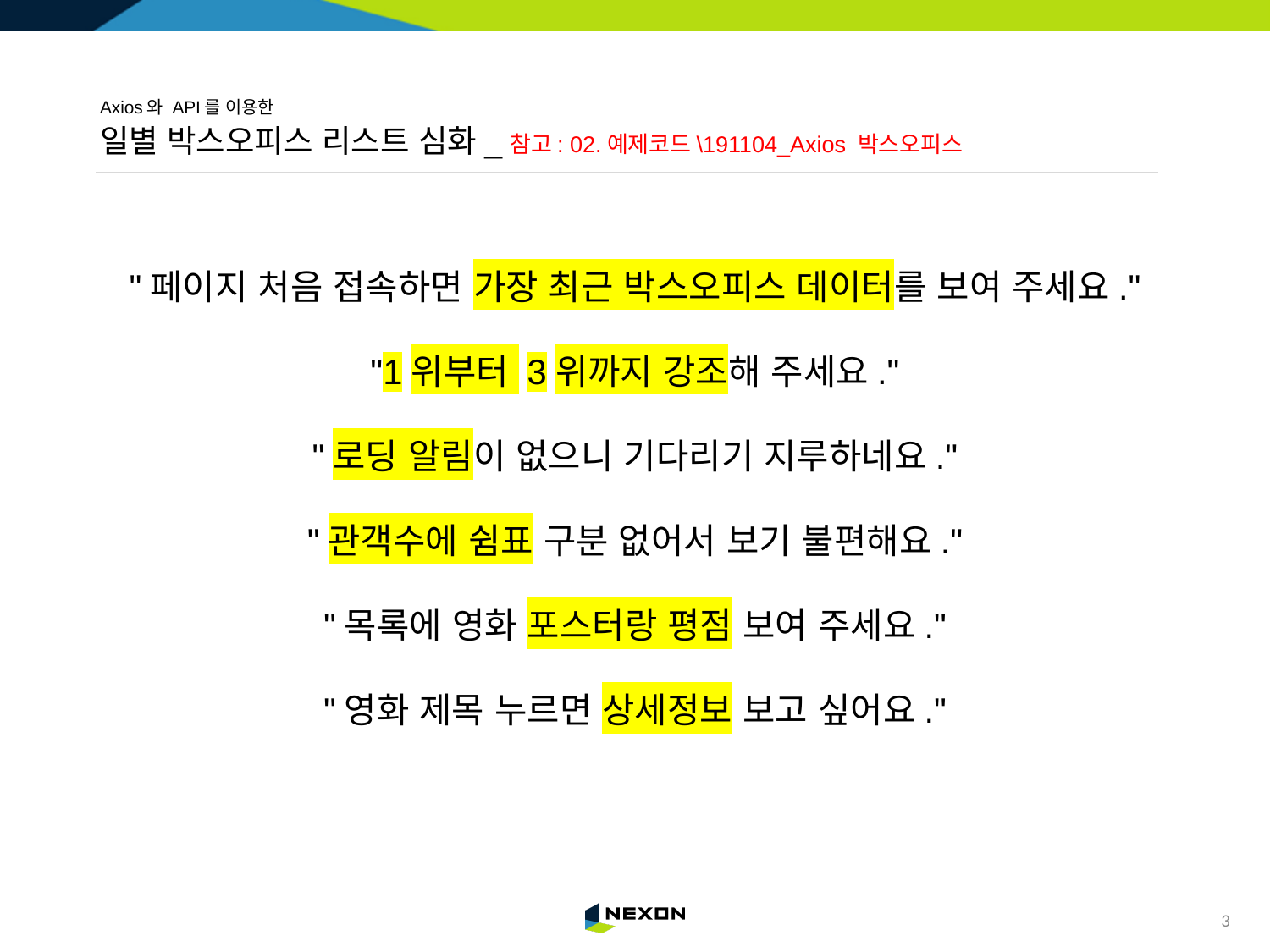

# Axios와 API를 이용한 일별 박스오피스 리스트 심화_참고: 02.예제코드\191104_Axios 박스오피스
"페이지 처음 접속하면 가장 최근 박스오피스 데이터를 보여 주세요."

"1위부터 3위까지 강조해 주세요."

"로딩 알림이 없으니 기다리기 지루하네요."

"관객수에 쉼표 구분 없어서 보기 불편해요."

"목록에 영화 포스터랑 평점 보여 주세요."

"영화 제목 누르면 상세정보 보고 싶어요."
3